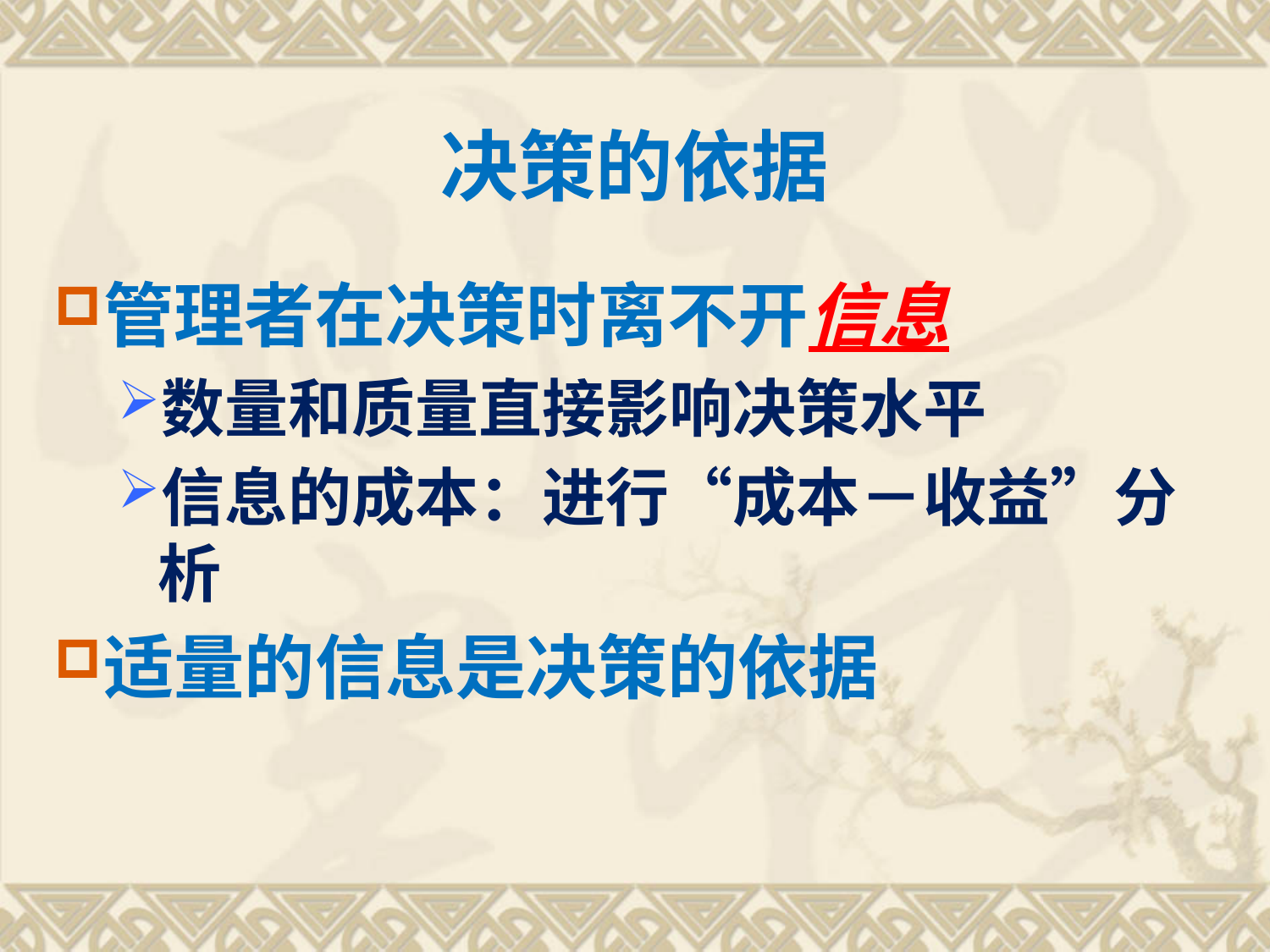

# 决策的依据
管理者在决策时离不开信息
数量和质量直接影响决策水平
信息的成本：进行“成本－收益”分析
适量的信息是决策的依据